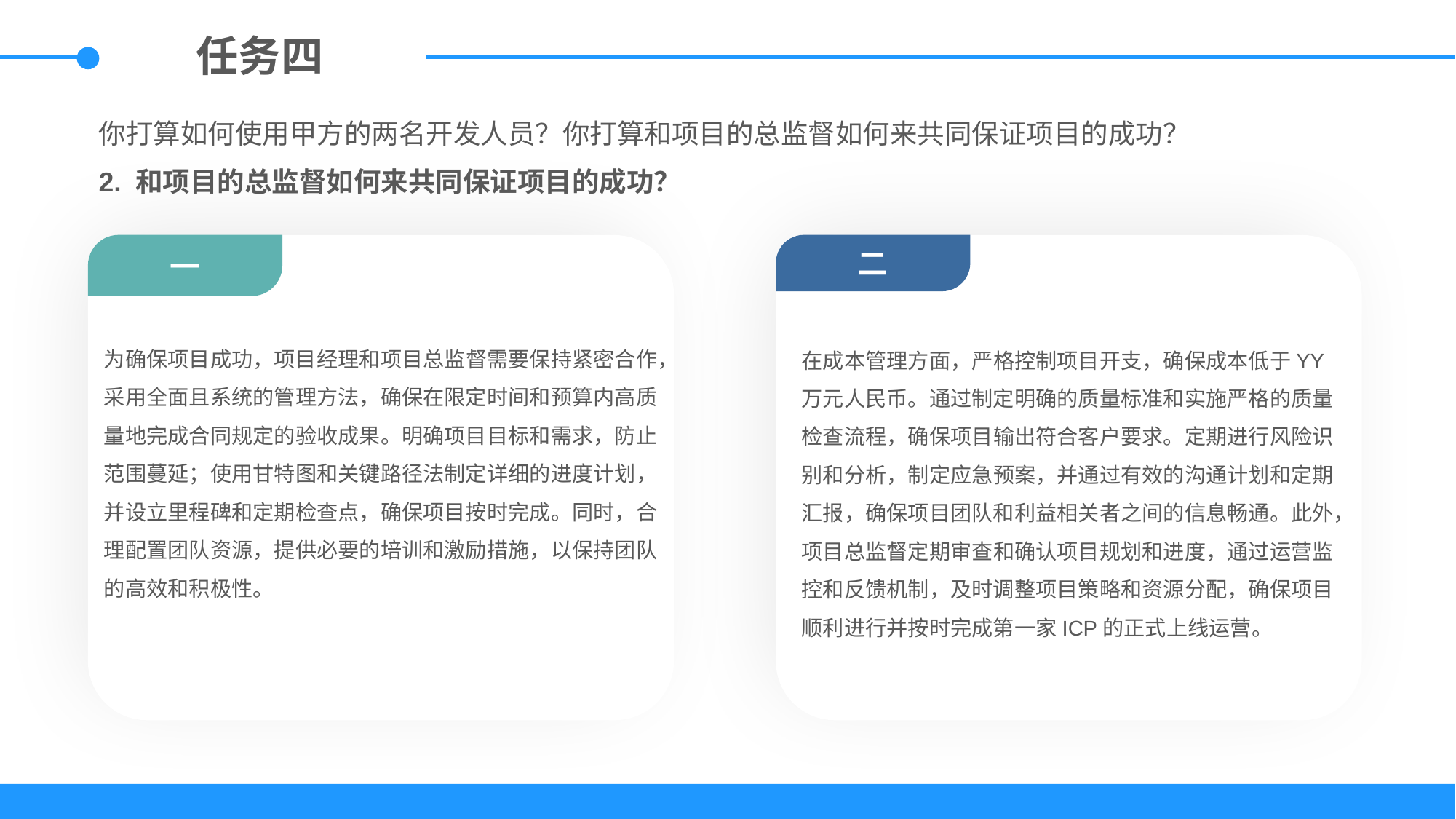

任务四

你打算如何使用甲方的两名开发人员？你打算和项目的总监督如何来共同保证项目的成功？
2. 和项目的总监督如何来共同保证项目的成功？
一
为确保项目成功，项目经理和项目总监督需要保持紧密合作，采用全面且系统的管理方法，确保在限定时间和预算内高质量地完成合同规定的验收成果。明确项目目标和需求，防止范围蔓延；使用甘特图和关键路径法制定详细的进度计划，并设立里程碑和定期检查点，确保项目按时完成。同时，合理配置团队资源，提供必要的培训和激励措施，以保持团队的高效和积极性。

二
在成本管理方面，严格控制项目开支，确保成本低于YY万元人民币。通过制定明确的质量标准和实施严格的质量检查流程，确保项目输出符合客户要求。定期进行风险识别和分析，制定应急预案，并通过有效的沟通计划和定期汇报，确保项目团队和利益相关者之间的信息畅通。此外，项目总监督定期审查和确认项目规划和进度，通过运营监控和反馈机制，及时调整项目策略和资源分配，确保项目顺利进行并按时完成第一家ICP的正式上线运营。